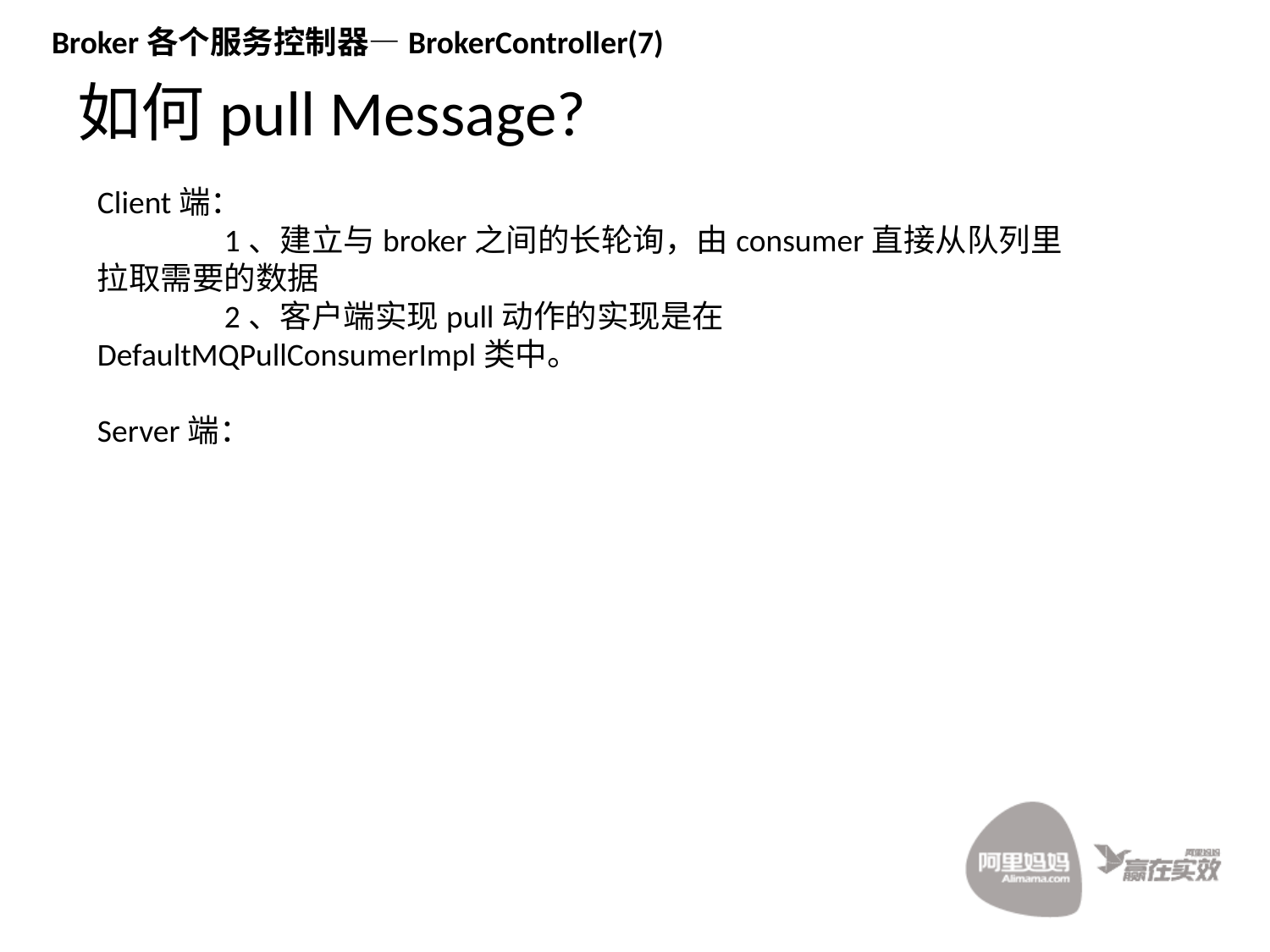

Broker各个服务控制器—BrokerController(7)
如何pull Message?
Client端：
	1、建立与broker之间的长轮询，由consumer直接从队列里拉取需要的数据
	2、客户端实现pull动作的实现是在DefaultMQPullConsumerImpl类中。

Server端：